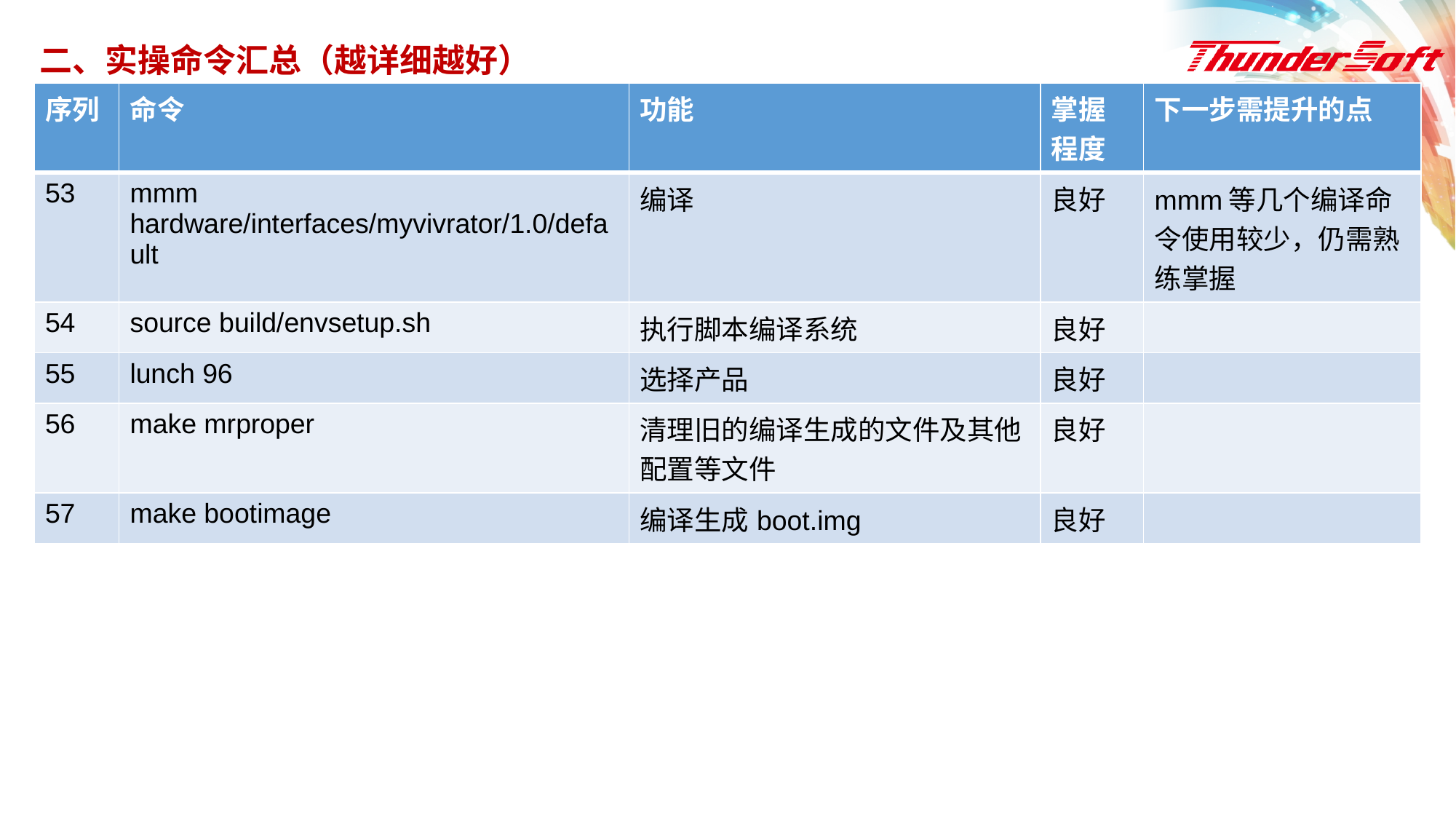

# 二、实操命令汇总（越详细越好）
| 序列 | 命令 | 功能 | 掌握程度 | 下一步需提升的点 |
| --- | --- | --- | --- | --- |
| 53 | mmm hardware/interfaces/myvivrator/1.0/default | 编译 | 良好 | mmm等几个编译命令使用较少，仍需熟练掌握 |
| 54 | source build/envsetup.sh | 执行脚本编译系统 | 良好 |  |
| 55 | lunch 96 | 选择产品 | 良好 |  |
| 56 | make mrproper | 清理旧的编译生成的文件及其他配置等文件 | 良好 |  |
| 57 | make bootimage | 编译生成boot.img | 良好 |  |